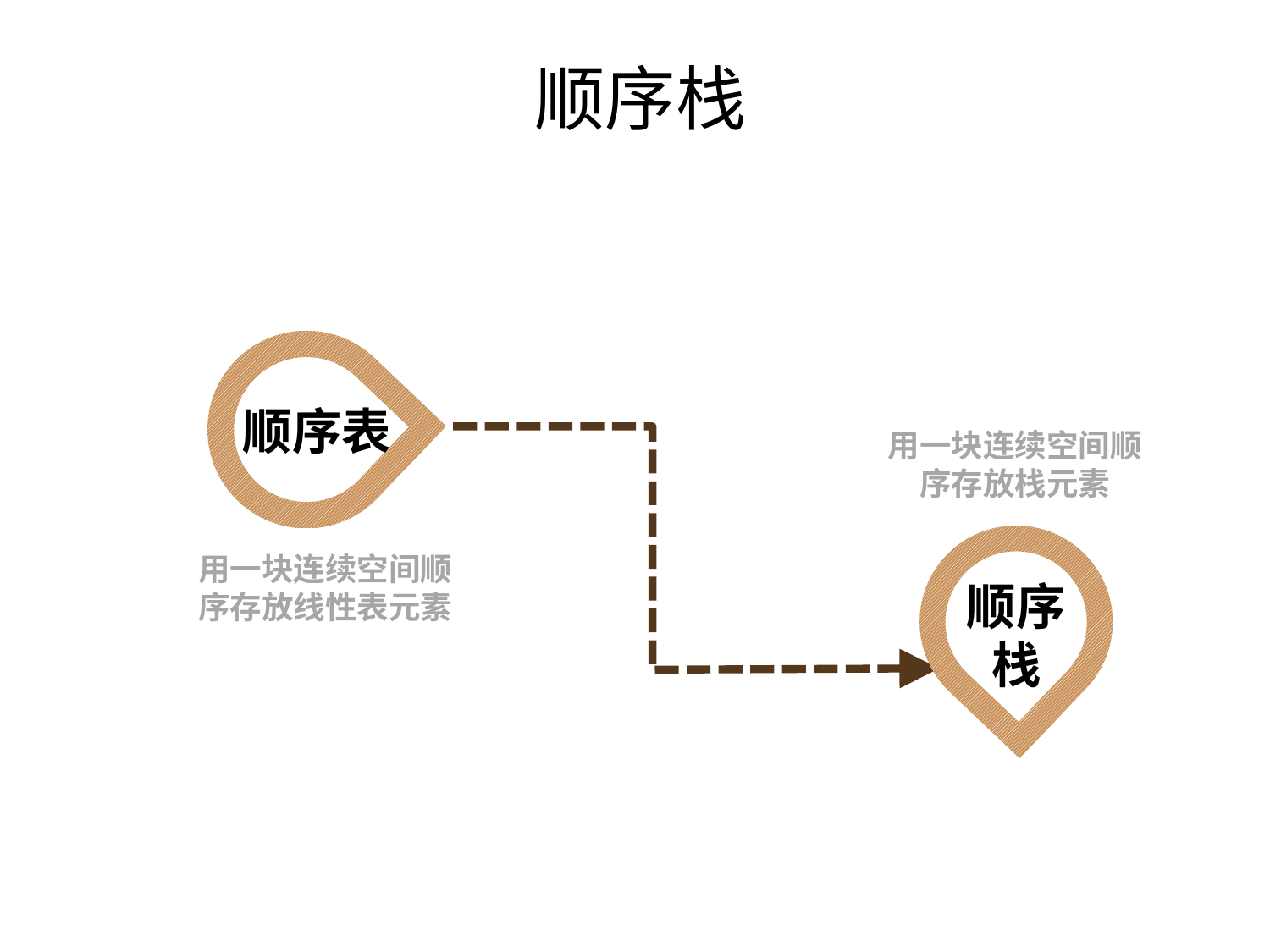

# 顺序栈
顺序表
用一块连续空间顺序存放栈元素

顺序
栈
用一块连续空间顺序存放线性表元素
15